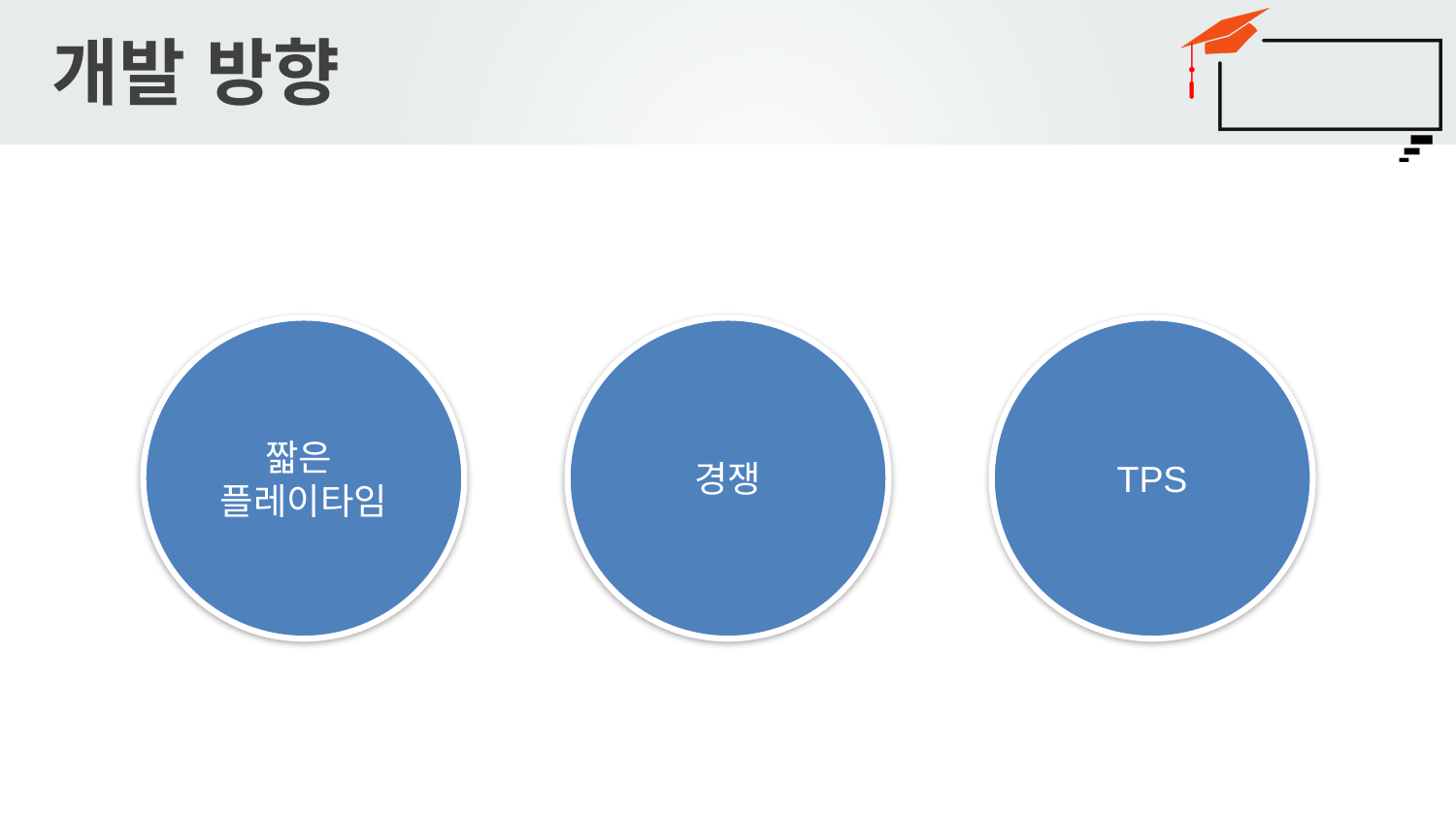

# 개발 방향
짧은
플레이타임
경쟁
TPS